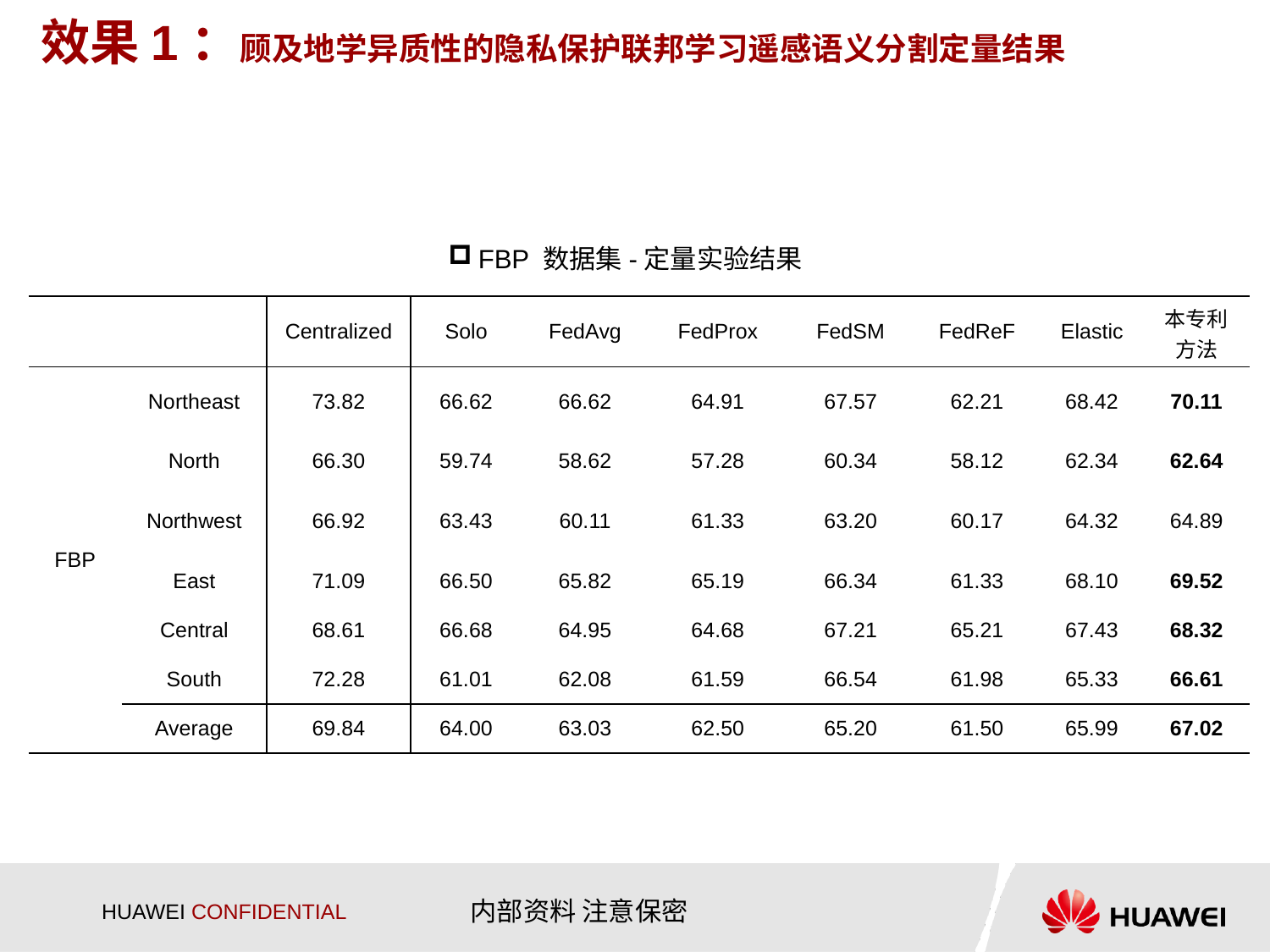

效果1：顾及地学异质性的隐私保护联邦学习遥感语义分割定量结果
FBP 数据集-定量实验结果
|  |  | Centralized | Solo | FedAvg | FedProx | FedSM | FedReF | Elastic | 本专利方法 |
| --- | --- | --- | --- | --- | --- | --- | --- | --- | --- |
| FBP | Northeast | 73.82 | 66.62 | 66.62 | 64.91 | 67.57 | 62.21 | 68.42 | 70.11 |
|  | North | 66.30 | 59.74 | 58.62 | 57.28 | 60.34 | 58.12 | 62.34 | 62.64 |
|  | Northwest | 66.92 | 63.43 | 60.11 | 61.33 | 63.20 | 60.17 | 64.32 | 64.89 |
|  | East | 71.09 | 66.50 | 65.82 | 65.19 | 66.34 | 61.33 | 68.10 | 69.52 |
|  | Central | 68.61 | 66.68 | 64.95 | 64.68 | 67.21 | 65.21 | 67.43 | 68.32 |
|  | South | 72.28 | 61.01 | 62.08 | 61.59 | 66.54 | 61.98 | 65.33 | 66.61 |
|  | Average | 69.84 | 64.00 | 63.03 | 62.50 | 65.20 | 61.50 | 65.99 | 67.02 |